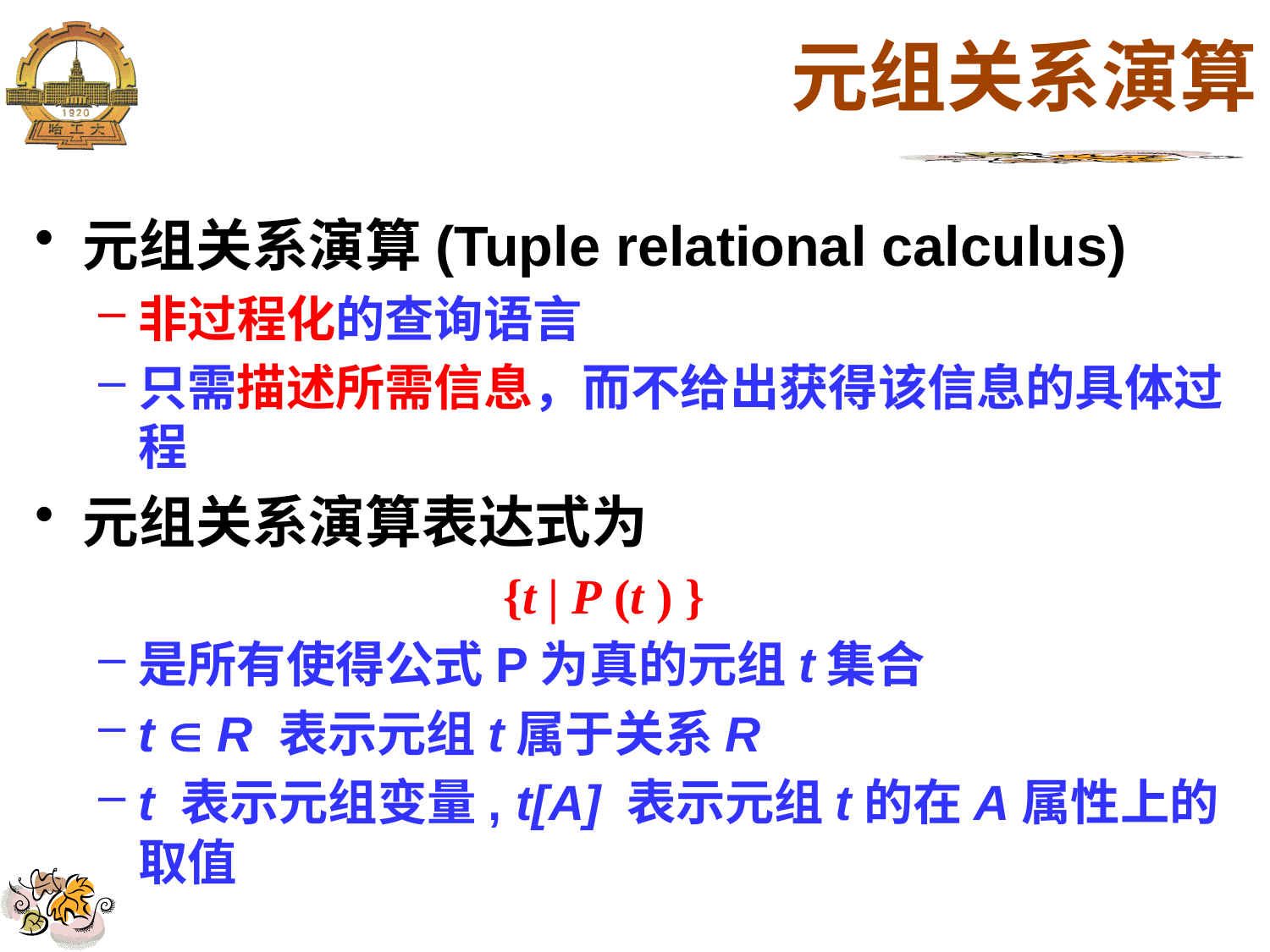

# 元组关系演算
元组关系演算(Tuple relational calculus)
非过程化的查询语言
只需描述所需信息，而不给出获得该信息的具体过程
元组关系演算表达式为
                                  {t | P (t ) }
是所有使得公式P为真的元组t集合
t ∈ R 表示元组t属于关系R
t 表示元组变量, t[A] 表示元组t的在A属性上的取值